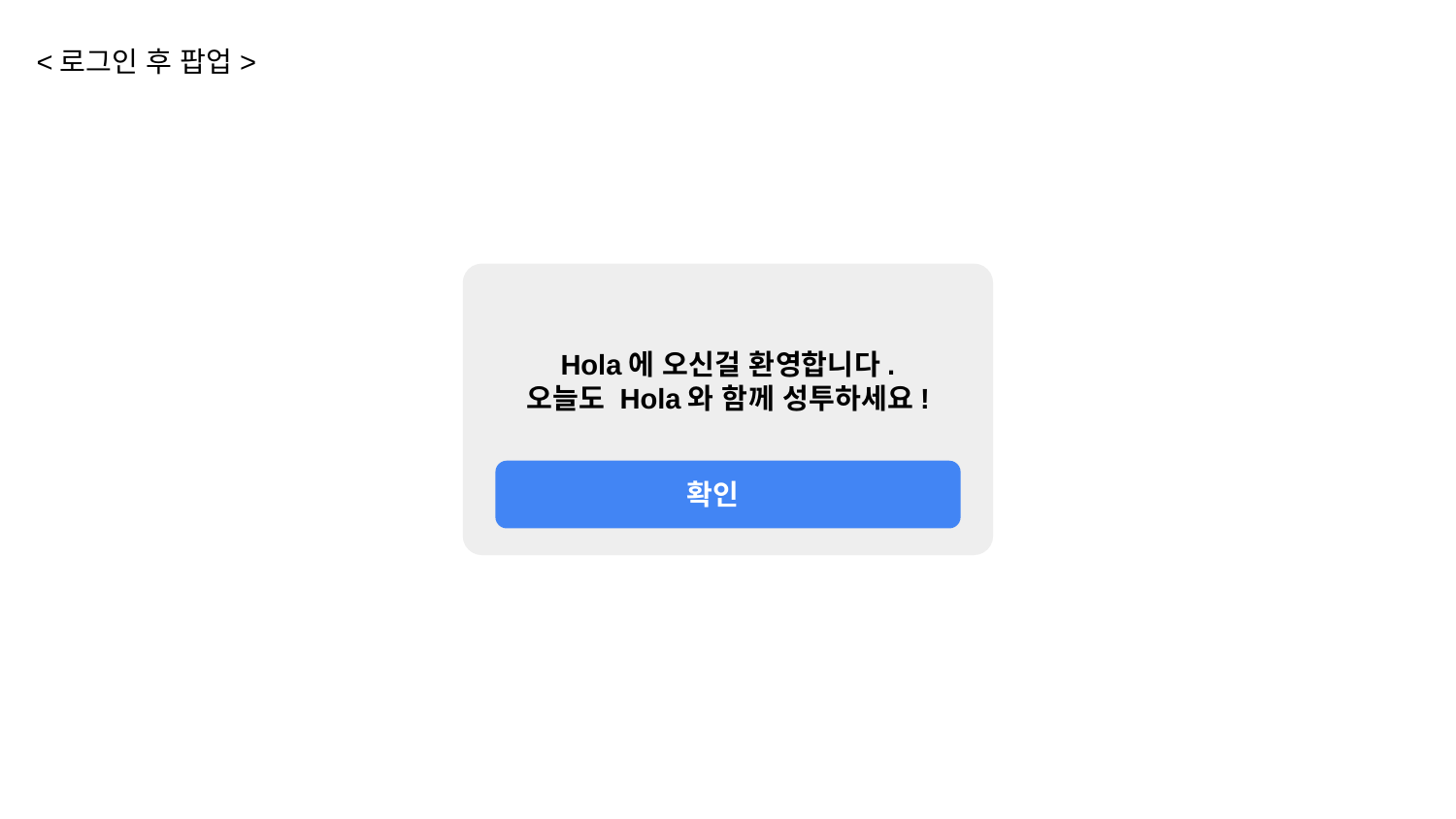

<로그인 후 팝업>

Hola에 오신걸 환영합니다.
오늘도 Hola와 함께 성투하세요!

확인